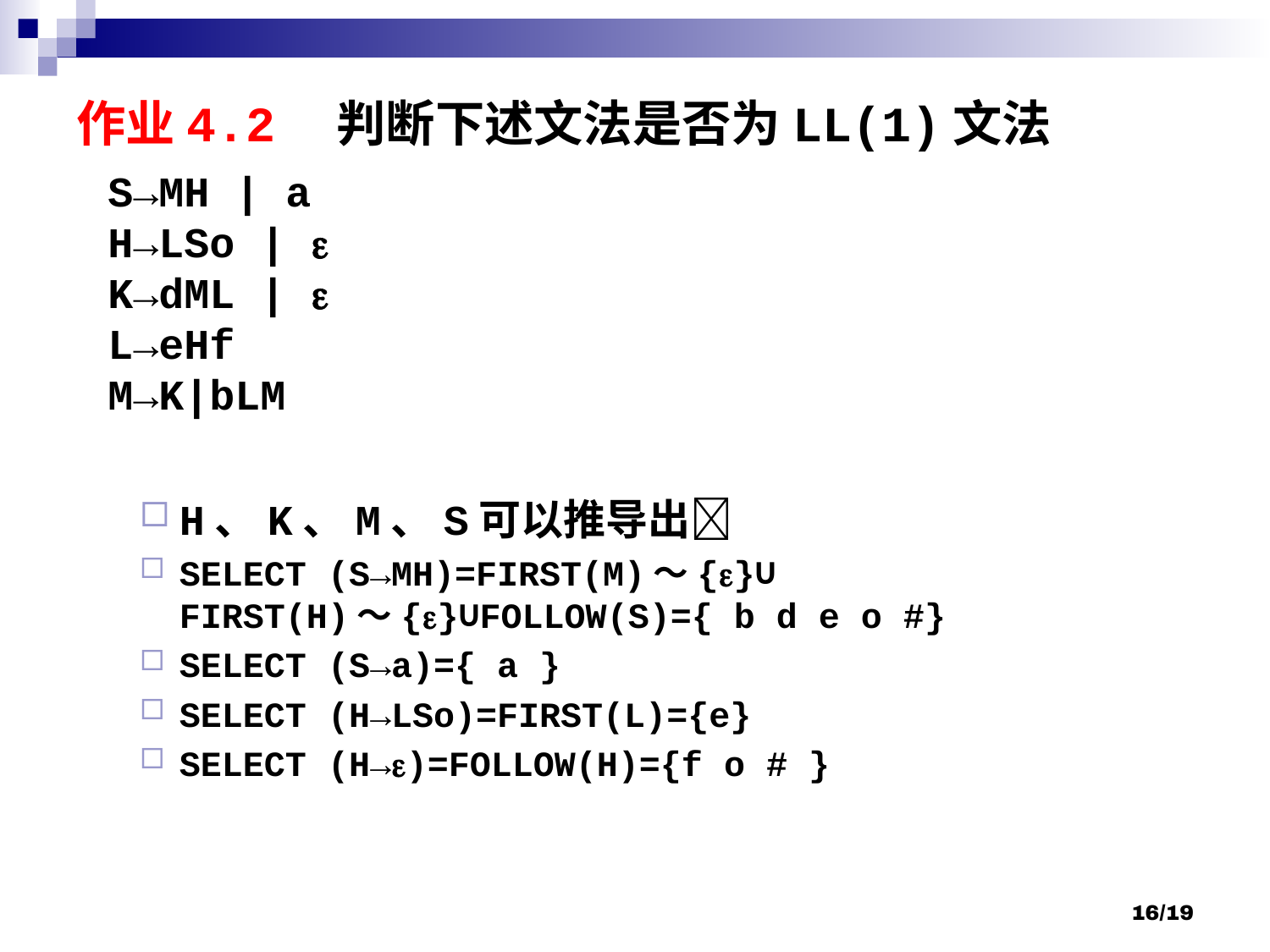

# 作业4.2　判断下述文法是否为LL(1)文法
S→MH | a
H→LSo | ε
K→dML | ε
L→eHf
M→K|bLM
H、K、M、S可以推导出ε
SELECT (S→MH)=FIRST(M)～{ε}∪
FIRST(H)～{ε}∪FOLLOW(S)={ b d e o #}
SELECT (S→a)={ a }
SELECT (H→LSo)=FIRST(L)={e}
SELECT (H→ε)=FOLLOW(H)={f o # }
16/19